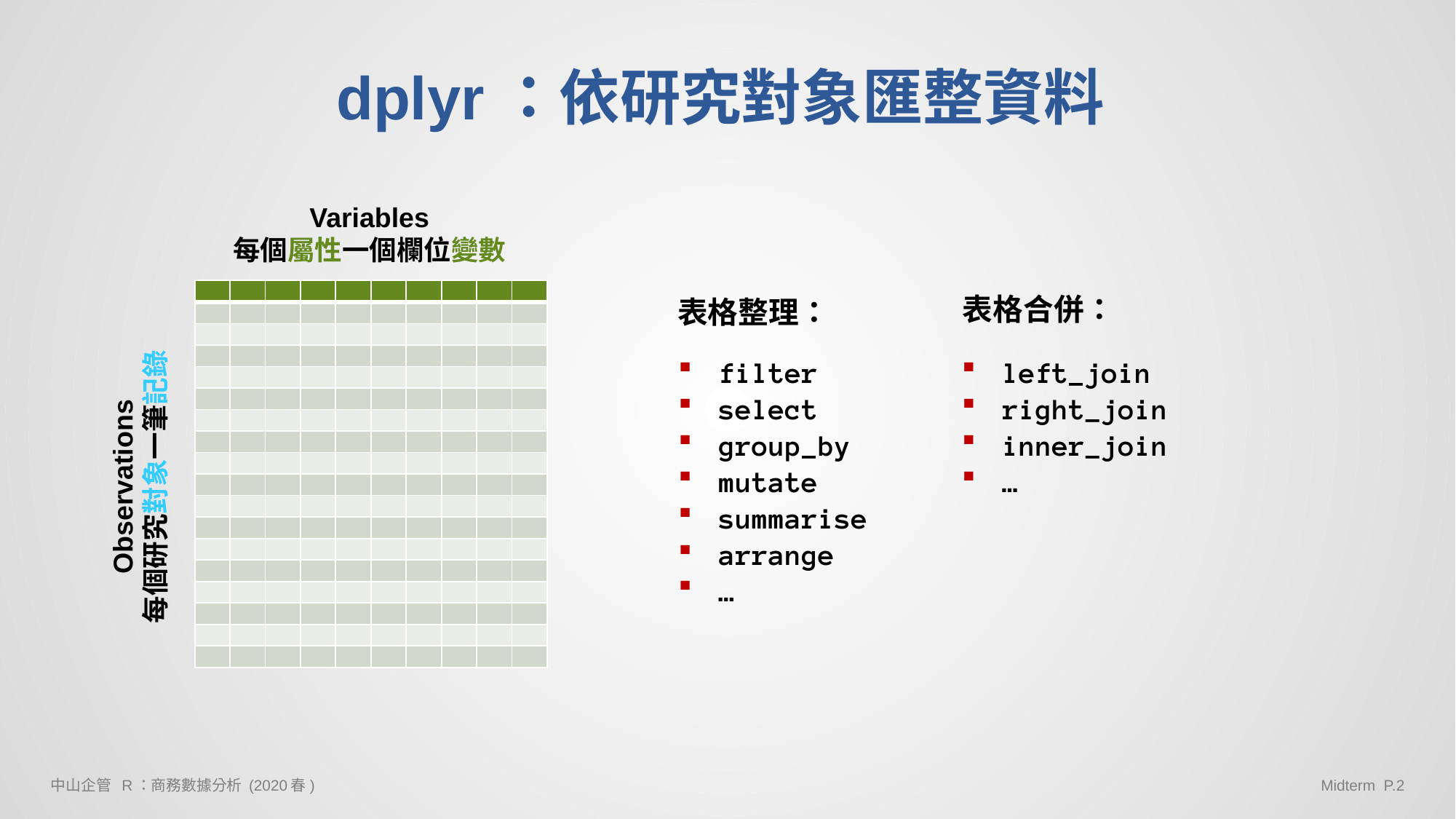

# dplyr：依研究對象匯整資料
Variables
每個屬性一個欄位變數
|  |  |  |  |  |  |  |  |  |  |
| --- | --- | --- | --- | --- | --- | --- | --- | --- | --- |
|  |  |  |  |  |  |  |  |  |  |
|  |  |  |  |  |  |  |  |  |  |
|  |  |  |  |  |  |  |  |  |  |
|  |  |  |  |  |  |  |  |  |  |
|  |  |  |  |  |  |  |  |  |  |
|  |  |  |  |  |  |  |  |  |  |
|  |  |  |  |  |  |  |  |  |  |
|  |  |  |  |  |  |  |  |  |  |
|  |  |  |  |  |  |  |  |  |  |
|  |  |  |  |  |  |  |  |  |  |
|  |  |  |  |  |  |  |  |  |  |
|  |  |  |  |  |  |  |  |  |  |
|  |  |  |  |  |  |  |  |  |  |
|  |  |  |  |  |  |  |  |  |  |
|  |  |  |  |  |  |  |  |  |  |
|  |  |  |  |  |  |  |  |  |  |
|  |  |  |  |  |  |  |  |  |  |
表格合併：
表格整理：
filter
select
group_by
mutate
summarise
arrange
…
left_join
right_join
inner_join
…
Observations
每個研究對象一筆記錄